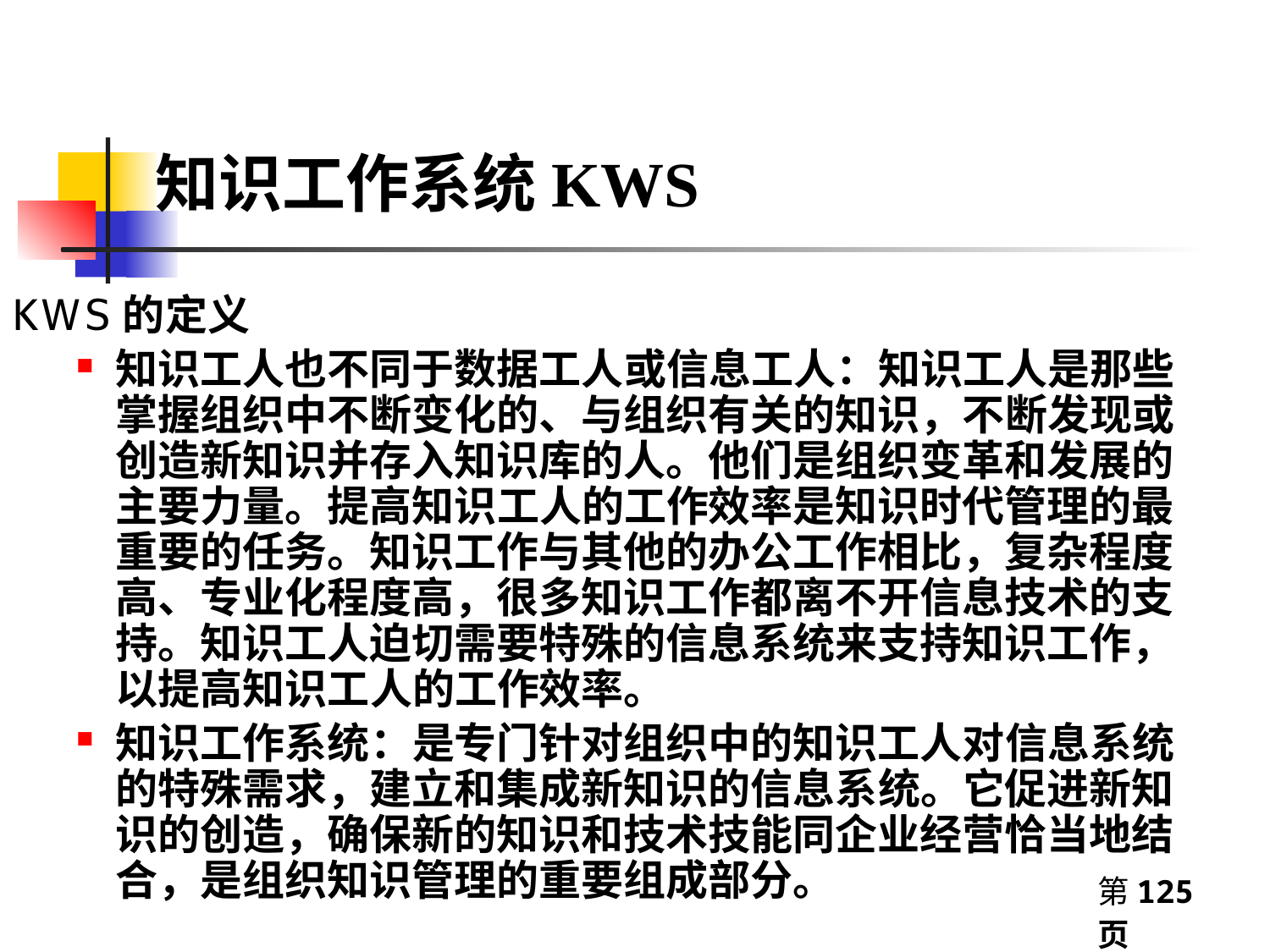

# 知识工作系统KWS
KWS的定义
知识工人也不同于数据工人或信息工人：知识工人是那些掌握组织中不断变化的、与组织有关的知识，不断发现或创造新知识并存入知识库的人。他们是组织变革和发展的主要力量。提高知识工人的工作效率是知识时代管理的最重要的任务。知识工作与其他的办公工作相比，复杂程度高、专业化程度高，很多知识工作都离不开信息技术的支持。知识工人迫切需要特殊的信息系统来支持知识工作，以提高知识工人的工作效率。
知识工作系统：是专门针对组织中的知识工人对信息系统的特殊需求，建立和集成新知识的信息系统。它促进新知识的创造，确保新的知识和技术技能同企业经营恰当地结合，是组织知识管理的重要组成部分。